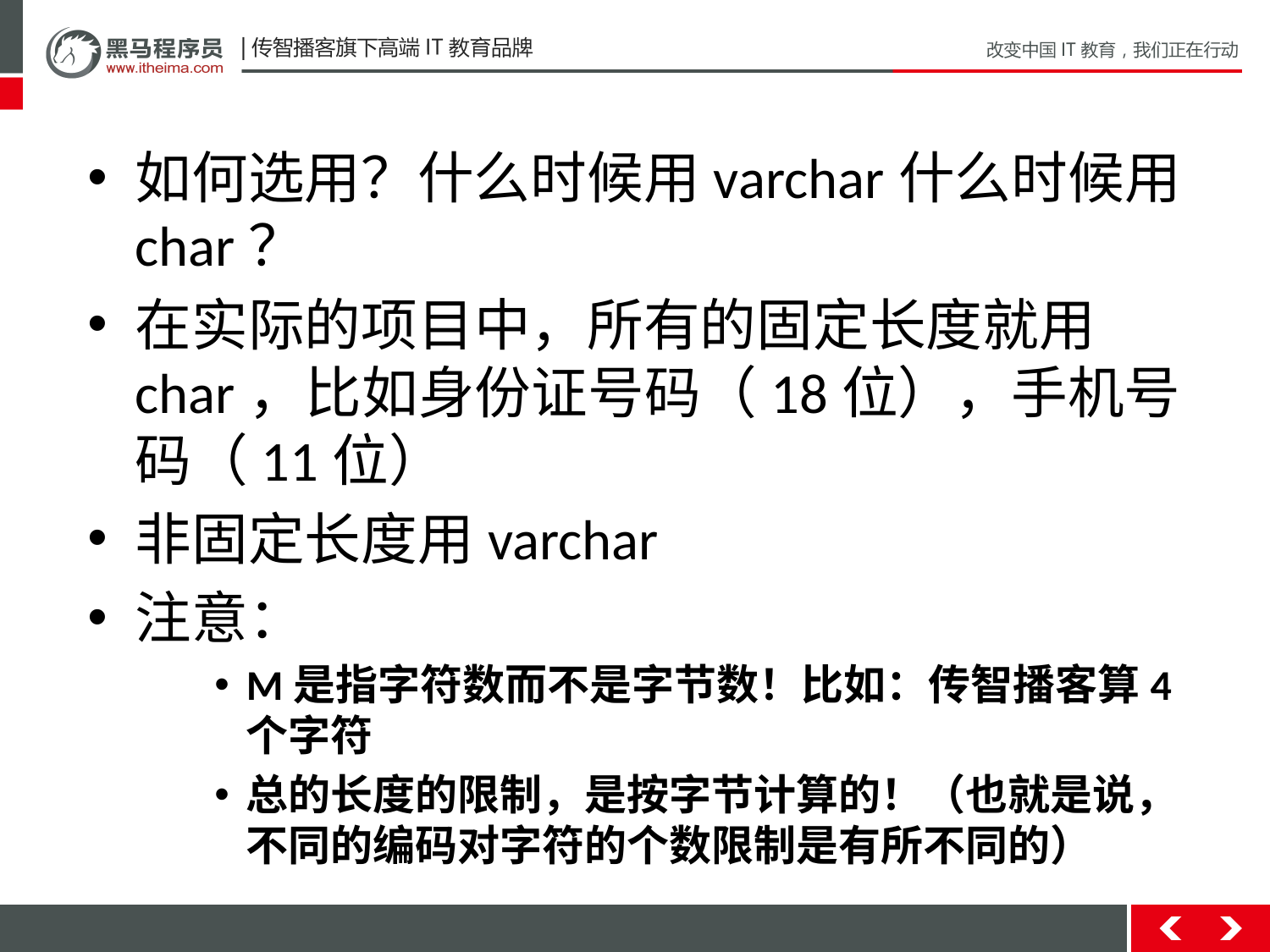

如何选用？什么时候用varchar什么时候用char？
在实际的项目中，所有的固定长度就用char，比如身份证号码（18位），手机号码（11位）
非固定长度用varchar
注意：
M是指字符数而不是字节数！比如：传智播客算4个字符
总的长度的限制，是按字节计算的！（也就是说，不同的编码对字符的个数限制是有所不同的）